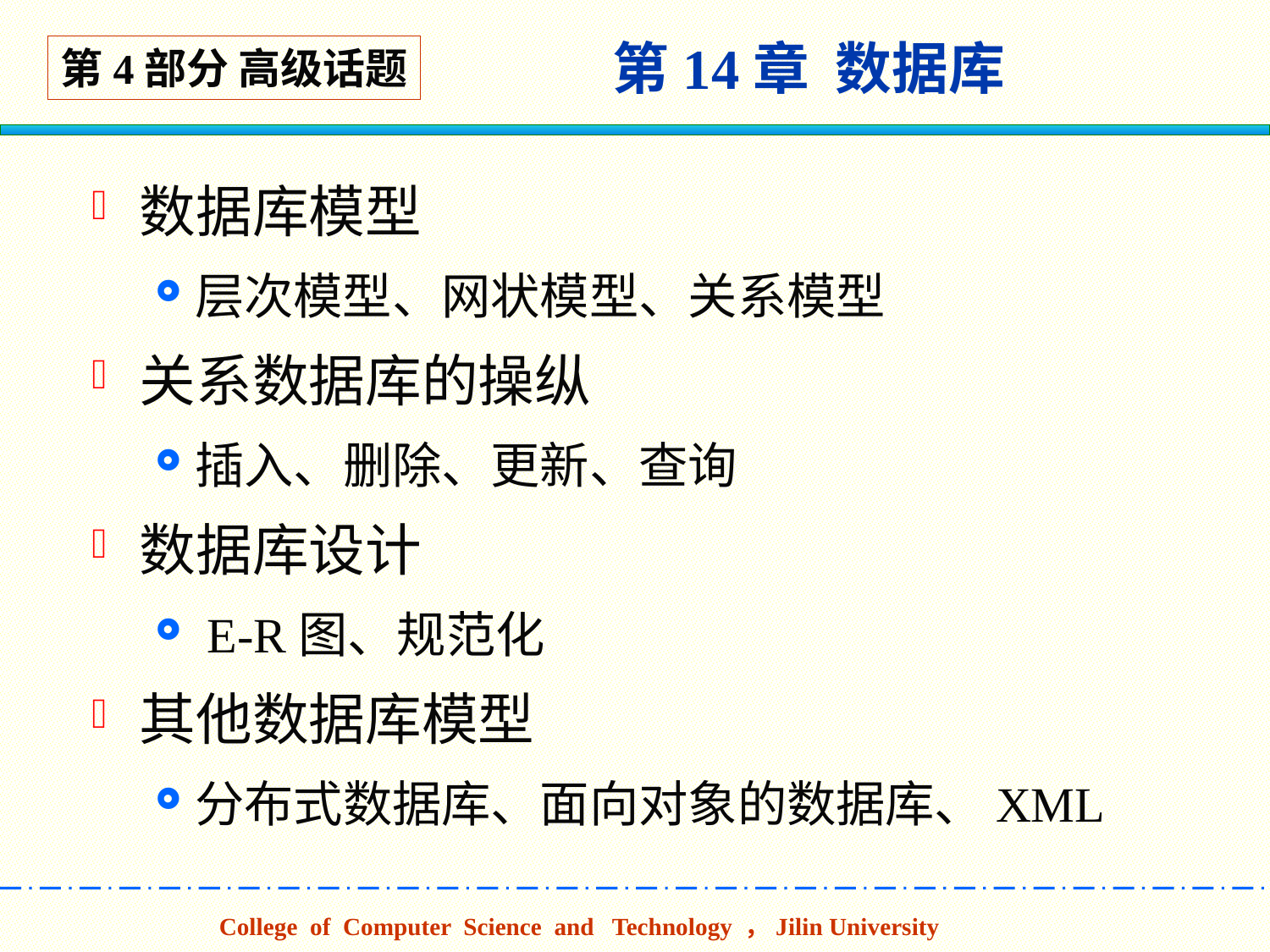

# 第14章  数据库
第4部分 高级话题
数据库模型
层次模型、网状模型、关系模型
关系数据库的操纵
插入、删除、更新、查询
数据库设计
 E-R图、规范化
其他数据库模型
分布式数据库、面向对象的数据库、XML